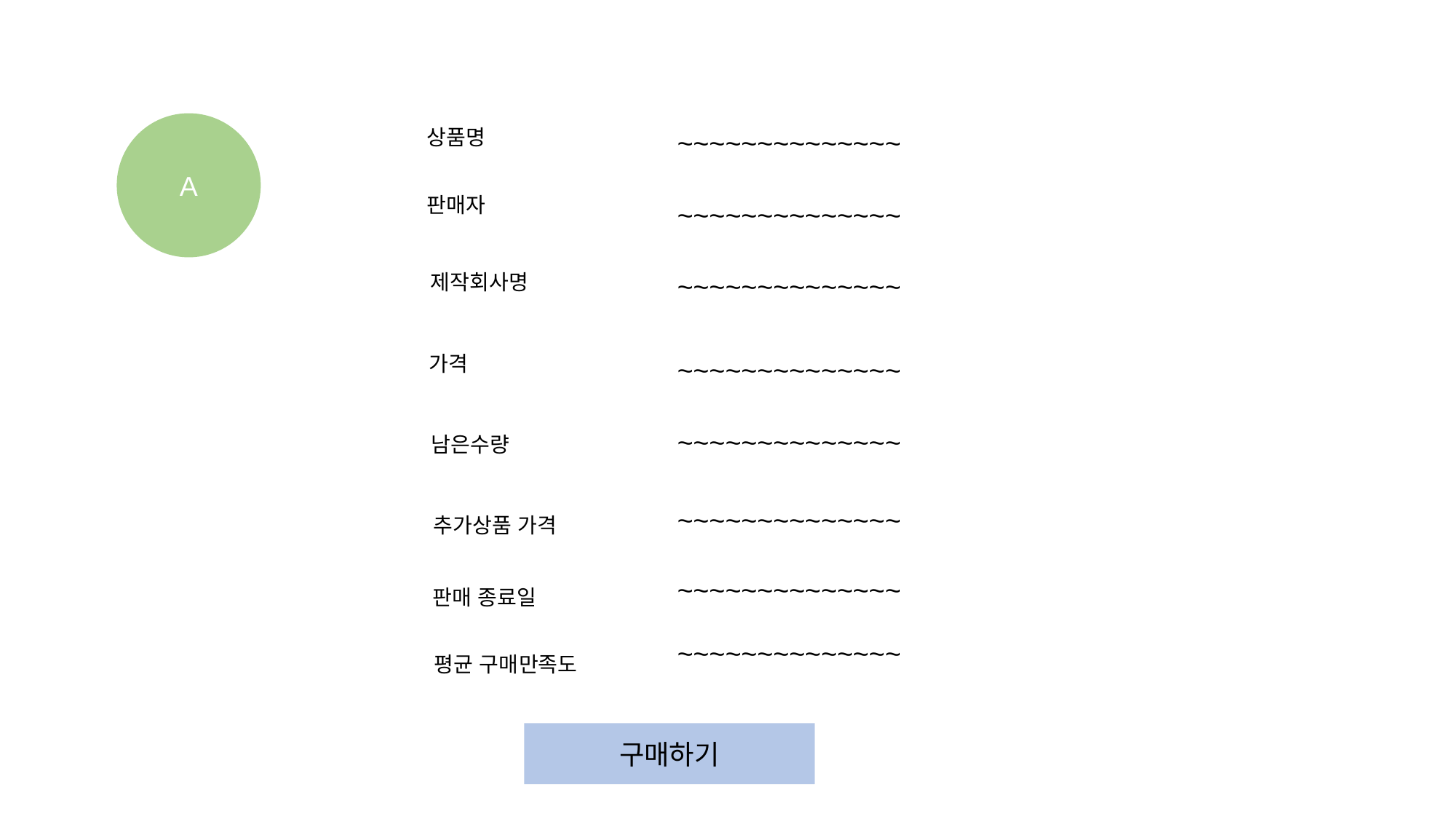

A
상품명
~~~~~~~~~~~~~~
판매자
~~~~~~~~~~~~~~
제작회사명
~~~~~~~~~~~~~~
가격
~~~~~~~~~~~~~~
~~~~~~~~~~~~~~
남은수량
~~~~~~~~~~~~~~
추가상품 가격
~~~~~~~~~~~~~~
판매 종료일
~~~~~~~~~~~~~~
평균 구매만족도
구매하기